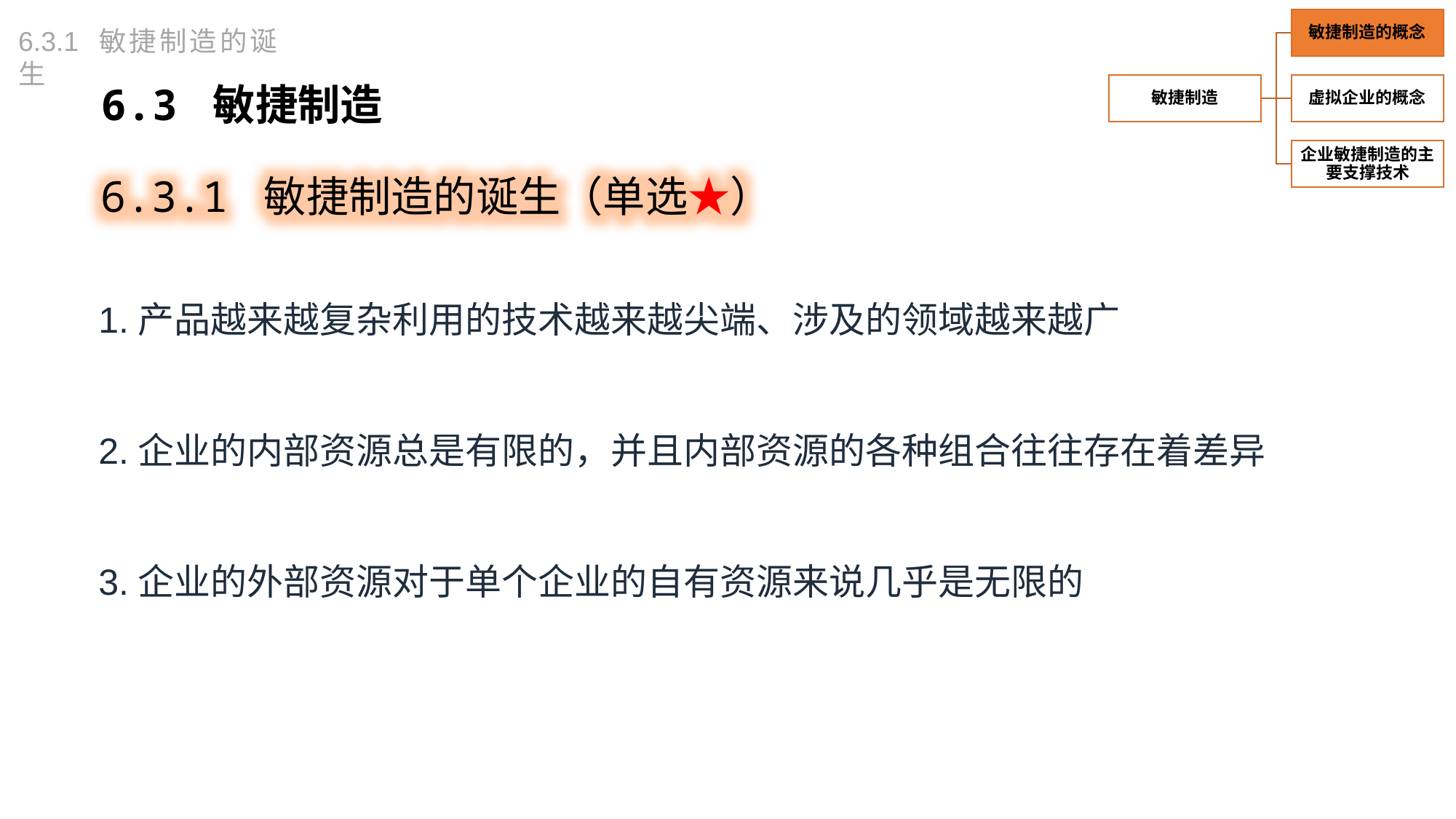

敏捷制造
敏捷制造的概念
虚拟企业的概念
企业敏捷制造的主要支撑技术
6.3.1 敏捷制造的诞生
6.3 敏捷制造
6.3.1 敏捷制造的诞生（单选★）
1.产品越来越复杂利用的技术越来越尖端、涉及的领域越来越广

2.企业的内部资源总是有限的，并且内部资源的各种组合往往存在着差异

3.企业的外部资源对于单个企业的自有资源来说几乎是无限的